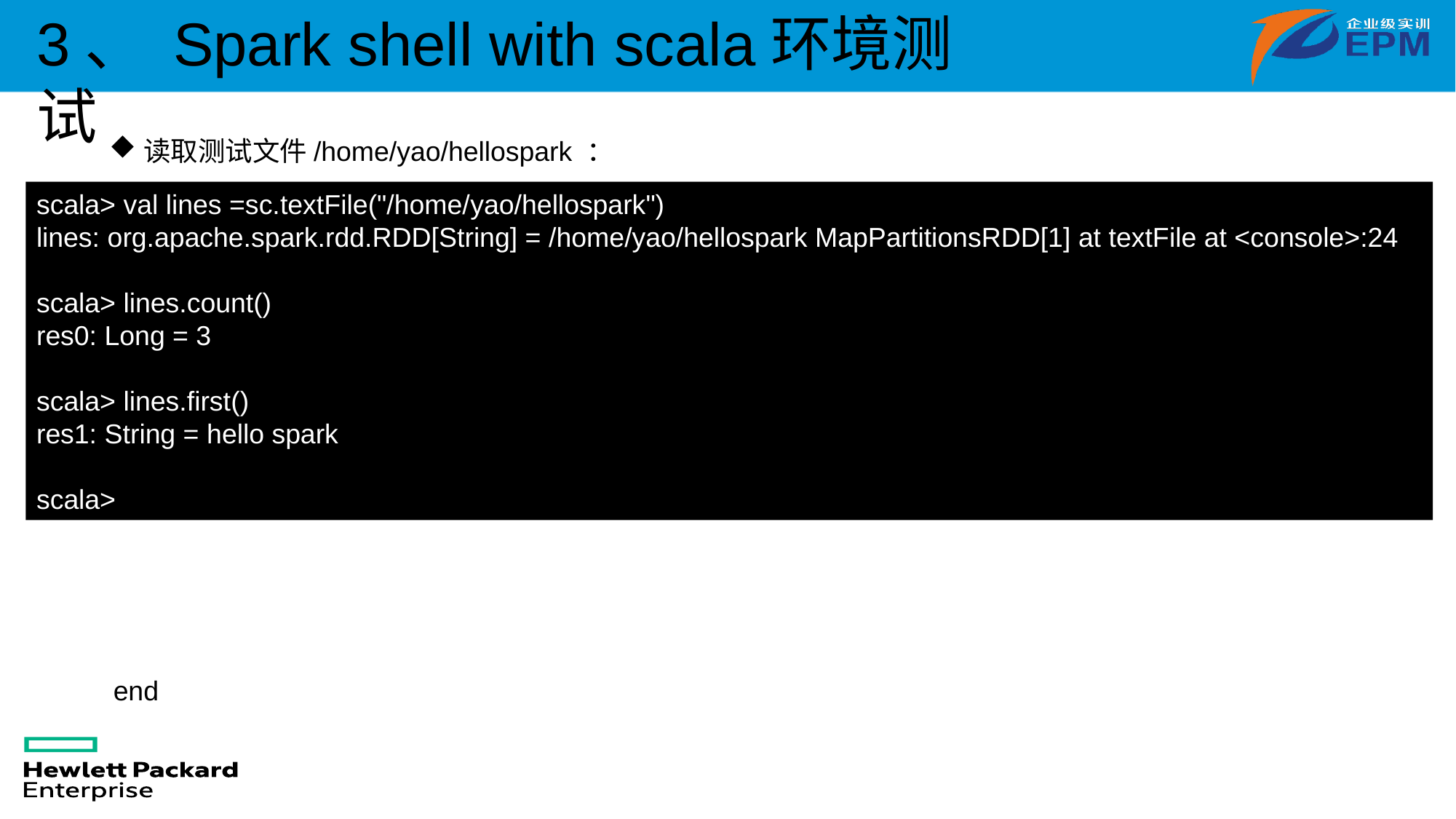

3、 Spark shell with scala环境测试
读取测试文件/home/yao/hellospark ：
scala> val lines =sc.textFile("/home/yao/hellospark")
lines: org.apache.spark.rdd.RDD[String] = /home/yao/hellospark MapPartitionsRDD[1] at textFile at <console>:24

scala> lines.count()
res0: Long = 3

scala> lines.first()
res1: String = hello spark

scala>
end